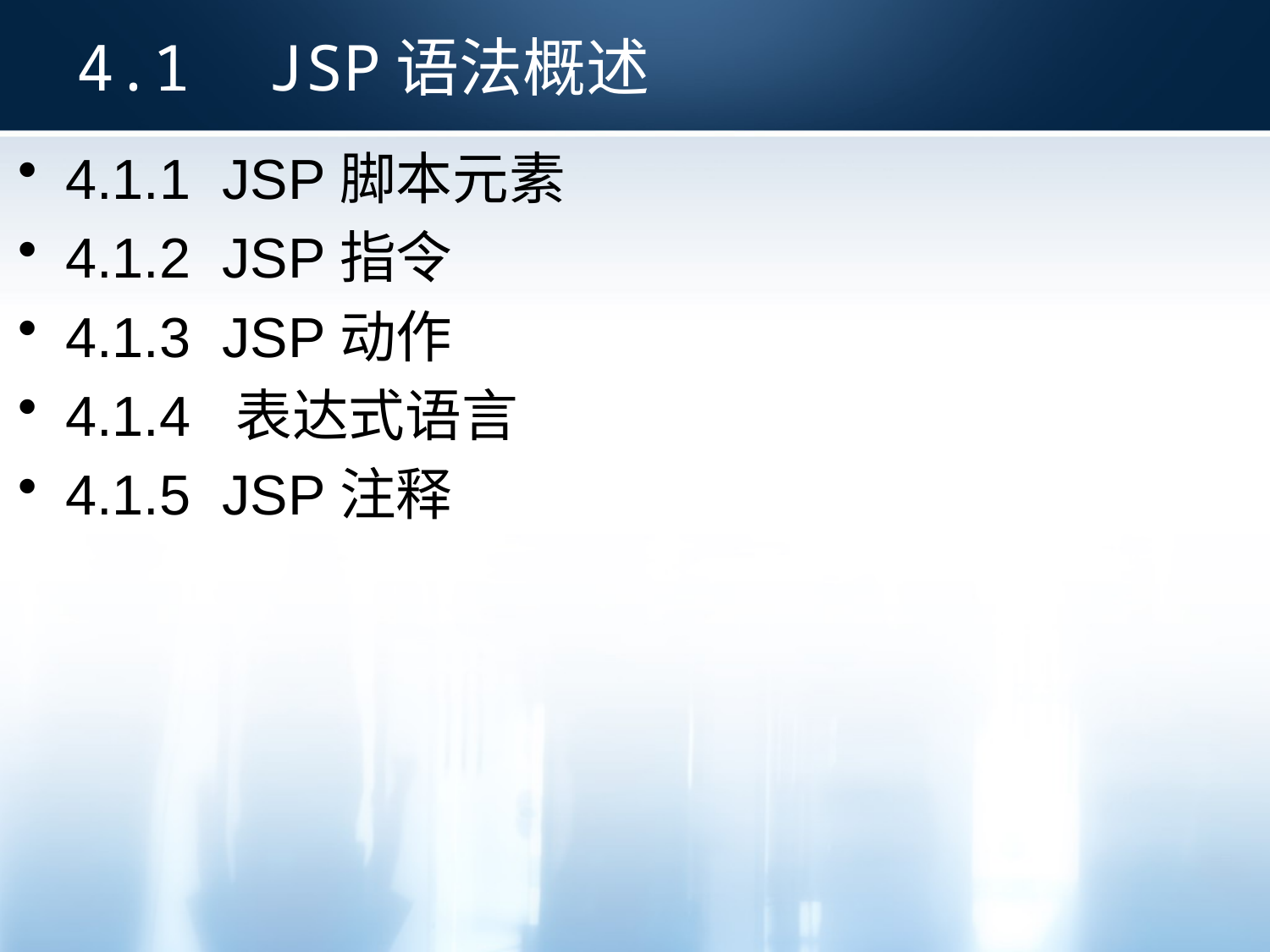

4.1  JSP语法概述
4.1.1  JSP脚本元素
4.1.2  JSP指令
4.1.3  JSP动作
4.1.4  表达式语言
4.1.5  JSP注释